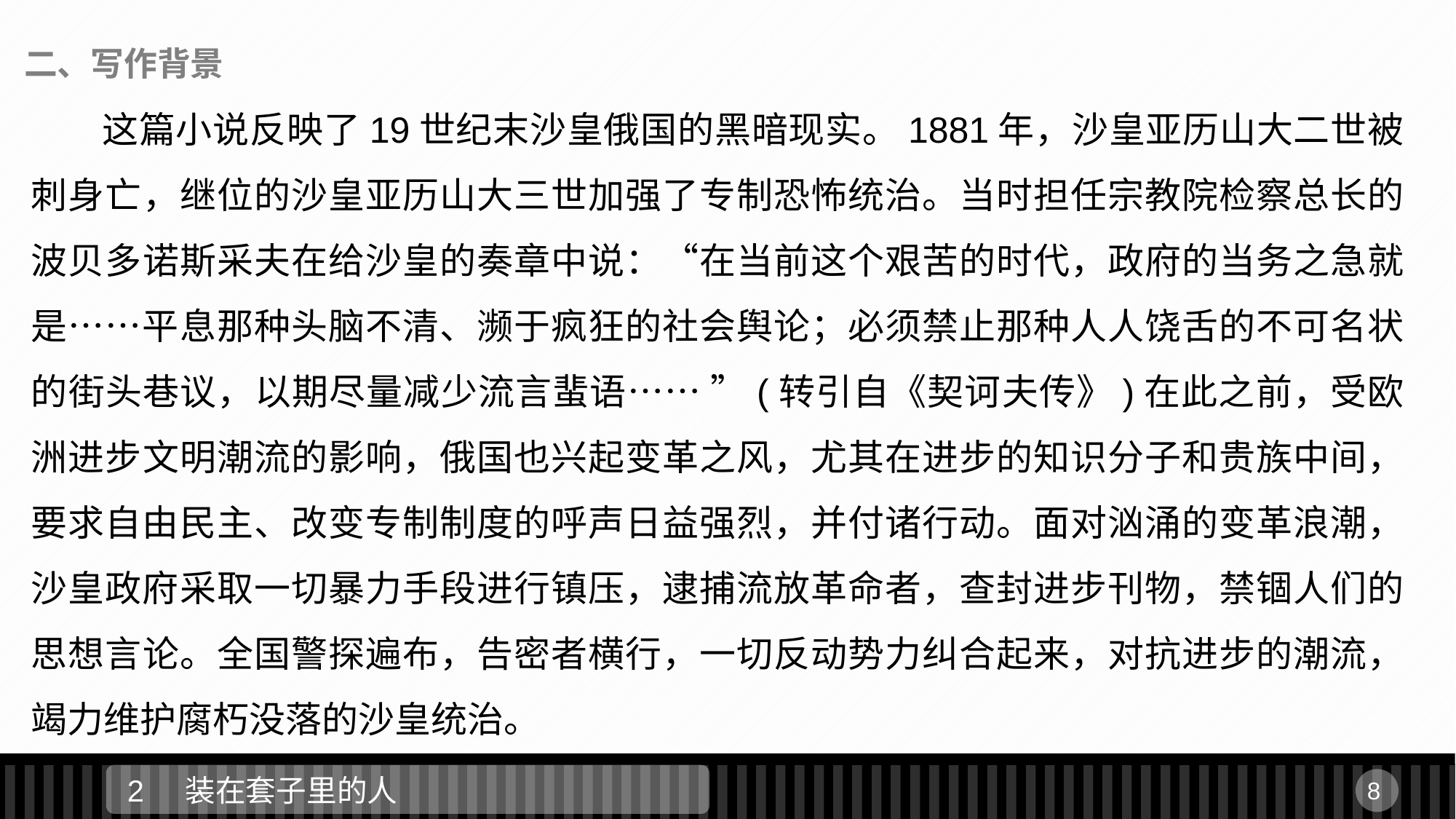

二、写作背景
       这篇小说反映了19世纪末沙皇俄国的黑暗现实。1881年，沙皇亚历山大二世被刺身亡，继位的沙皇亚历山大三世加强了专制恐怖统治。当时担任宗教院检察总长的波贝多诺斯采夫在给沙皇的奏章中说：“在当前这个艰苦的时代，政府的当务之急就是……平息那种头脑不清、濒于疯狂的社会舆论；必须禁止那种人人饶舌的不可名状的街头巷议，以期尽量减少流言蜚语…… ”(转引自《契诃夫传》)在此之前，受欧洲进步文明潮流的影响，俄国也兴起变革之风，尤其在进步的知识分子和贵族中间，要求自由民主、改变专制制度的呼声日益强烈，并付诸行动。面对汹涌的变革浪潮，沙皇政府采取一切暴力手段进行镇压，逮捕流放革命者，查封进步刊物，禁锢人们的思想言论。全国警探遍布，告密者横行，一切反动势力纠合起来，对抗进步的潮流，竭力维护腐朽没落的沙皇统治。